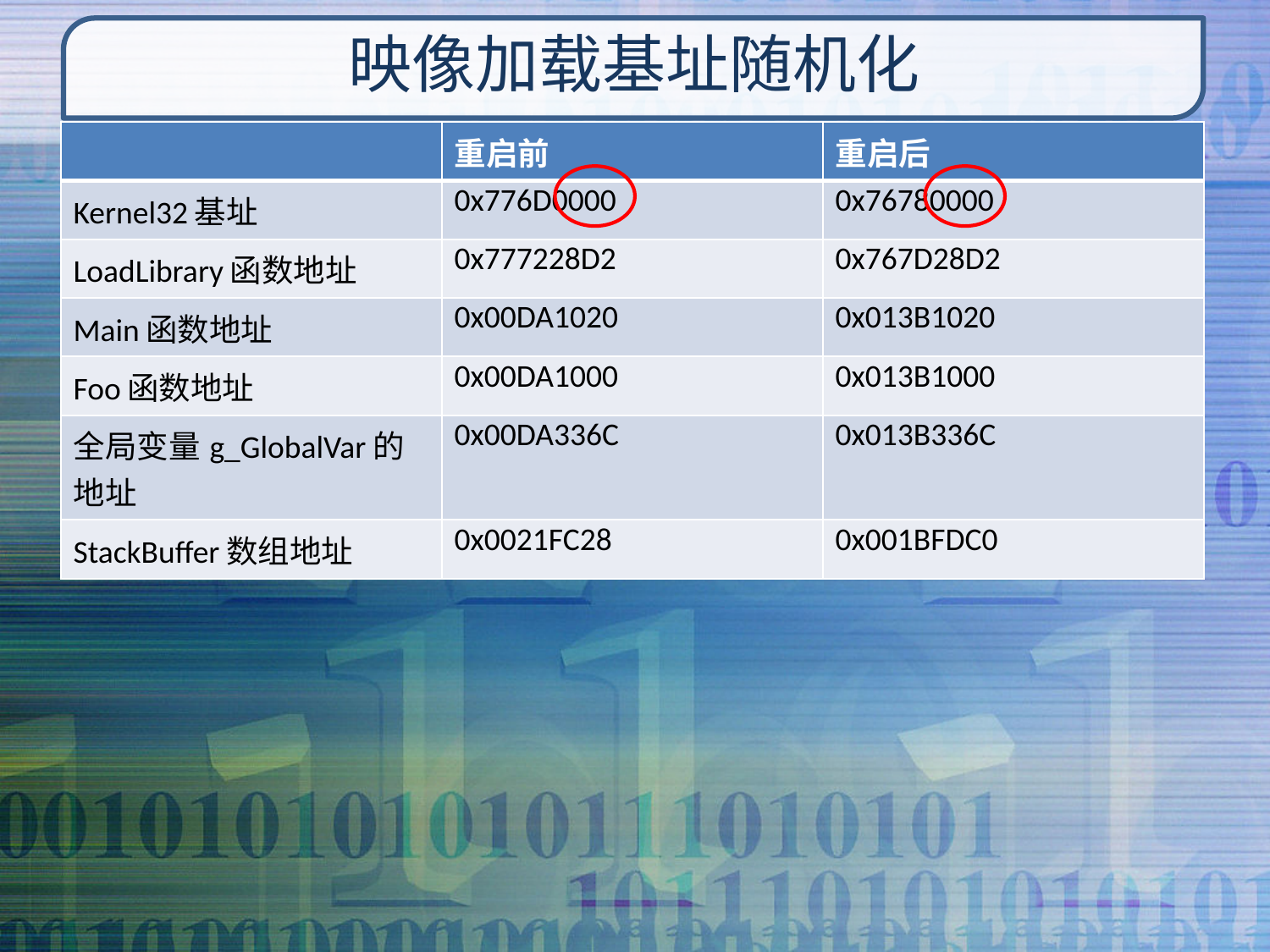

# 映像加载基址随机化
|  | 重启前 | 重启后 |
| --- | --- | --- |
| Kernel32基址 | 0x776D0000 | 0x76780000 |
| LoadLibrary函数地址 | 0x777228D2 | 0x767D28D2 |
| Main函数地址 | 0x00DA1020 | 0x013B1020 |
| Foo函数地址 | 0x00DA1000 | 0x013B1000 |
| 全局变量g\_GlobalVar的地址 | 0x00DA336C | 0x013B336C |
| StackBuffer数组地址 | 0x0021FC28 | 0x001BFDC0 |